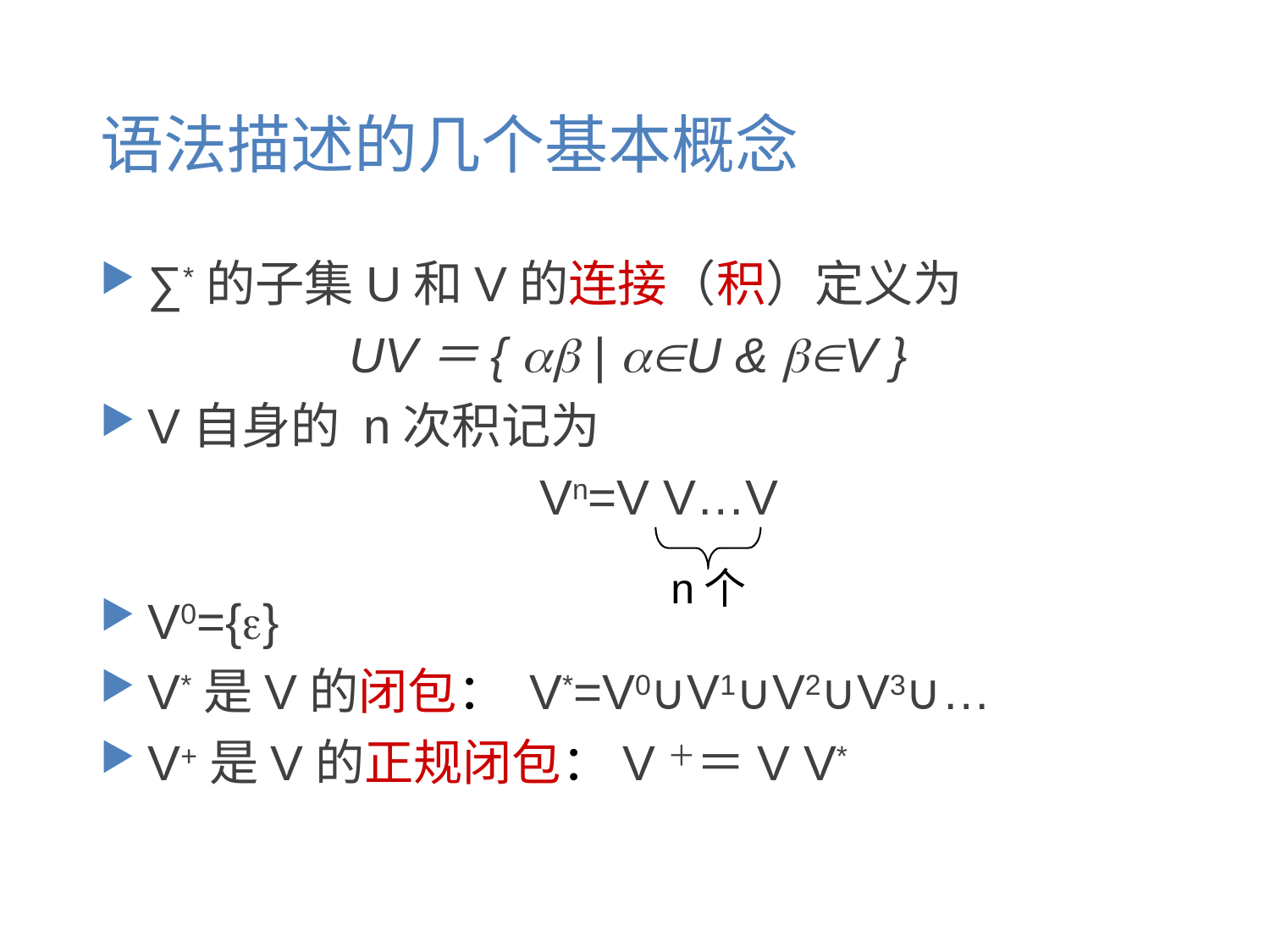

# 语法描述的几个基本概念
∑*的子集U和V的连接（积）定义为
UV＝{ αβ | α∈U & β∈V }
V自身的 n次积记为
	Vn=V V…V

V0={ε}
V*是V的闭包： V*=V0∪V1∪V2∪V3∪…
V+是V的正规闭包：V＋＝V V*

n个